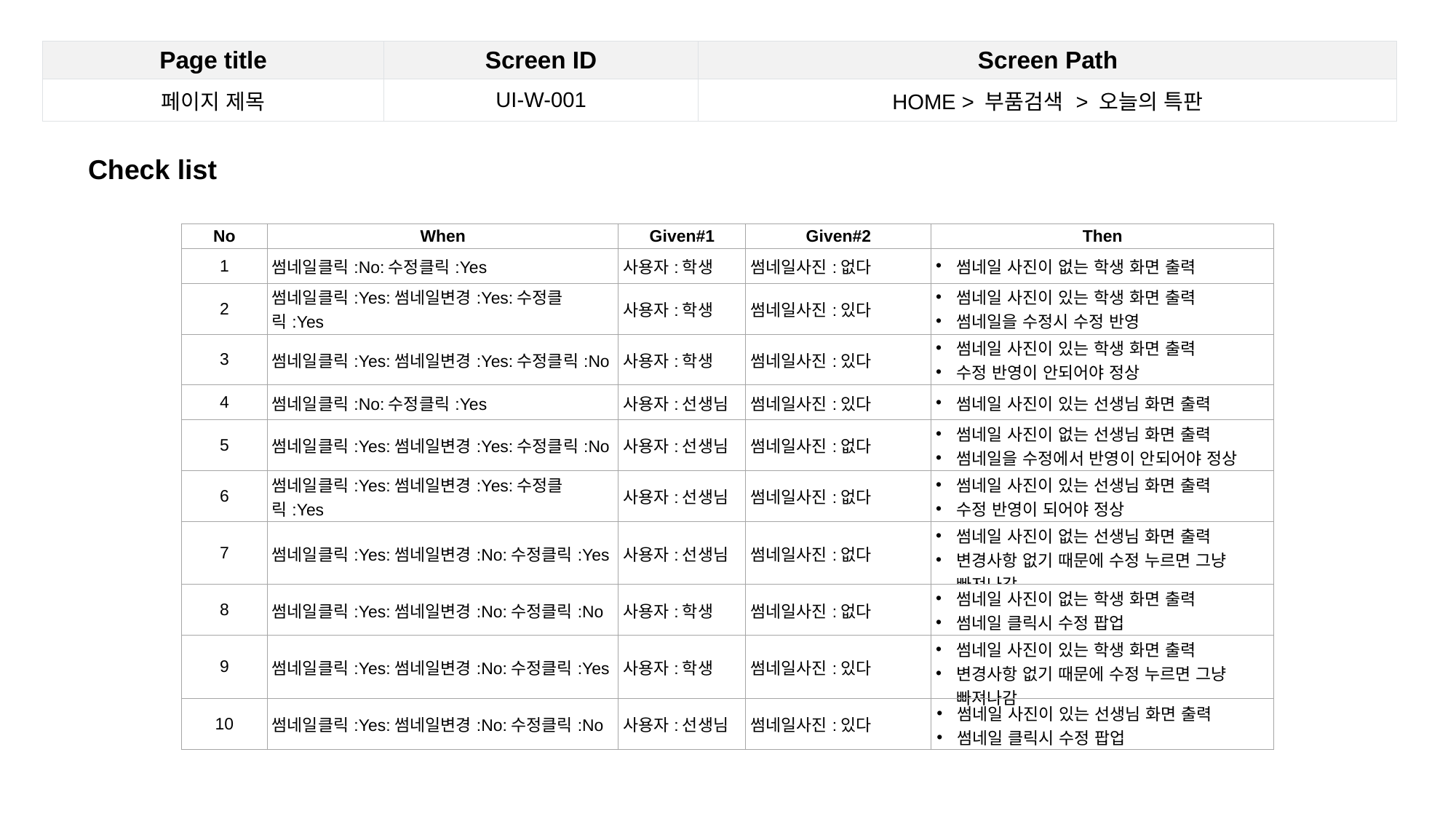

| Page title | Screen ID | Screen Path |
| --- | --- | --- |
| 페이지 제목 | UI-W-001 | HOME > 부품검색 > 오늘의 특판 |
Check list

| No | When | Given#1 | Given#2 | Then |
| --- | --- | --- | --- | --- |
| 1 | 썸네일클릭:No:수정클릭:Yes | 사용자:학생 | 썸네일사진:없다 | 썸네일 사진이 없는 학생 화면 출력 |
| 2 | 썸네일클릭:Yes:썸네일변경:Yes:수정클릭:Yes | 사용자:학생 | 썸네일사진:있다 | 썸네일 사진이 있는 학생 화면 출력 썸네일을 수정시 수정 반영 |
| 3 | 썸네일클릭:Yes:썸네일변경:Yes:수정클릭:No | 사용자:학생 | 썸네일사진:있다 | 썸네일 사진이 있는 학생 화면 출력 수정 반영이 안되어야 정상 |
| 4 | 썸네일클릭:No:수정클릭:Yes | 사용자:선생님 | 썸네일사진:있다 | 썸네일 사진이 있는 선생님 화면 출력 |
| 5 | 썸네일클릭:Yes:썸네일변경:Yes:수정클릭:No | 사용자:선생님 | 썸네일사진:없다 | 썸네일 사진이 없는 선생님 화면 출력 썸네일을 수정에서 반영이 안되어야 정상 |
| 6 | 썸네일클릭:Yes:썸네일변경:Yes:수정클릭:Yes | 사용자:선생님 | 썸네일사진:없다 | 썸네일 사진이 있는 선생님 화면 출력 수정 반영이 되어야 정상 |
| 7 | 썸네일클릭:Yes:썸네일변경:No:수정클릭:Yes | 사용자:선생님 | 썸네일사진:없다 | 썸네일 사진이 없는 선생님 화면 출력 변경사항 없기 때문에 수정 누르면 그냥 빠져나감 |
| 8 | 썸네일클릭:Yes:썸네일변경:No:수정클릭:No | 사용자:학생 | 썸네일사진:없다 | 썸네일 사진이 없는 학생 화면 출력 썸네일 클릭시 수정 팝업 |
| 9 | 썸네일클릭:Yes:썸네일변경:No:수정클릭:Yes | 사용자:학생 | 썸네일사진:있다 | 썸네일 사진이 있는 학생 화면 출력 변경사항 없기 때문에 수정 누르면 그냥 빠져나감 |
| 10 | 썸네일클릭:Yes:썸네일변경:No:수정클릭:No | 사용자:선생님 | 썸네일사진:있다 | 썸네일 사진이 있는 선생님 화면 출력 썸네일 클릭시 수정 팝업 |